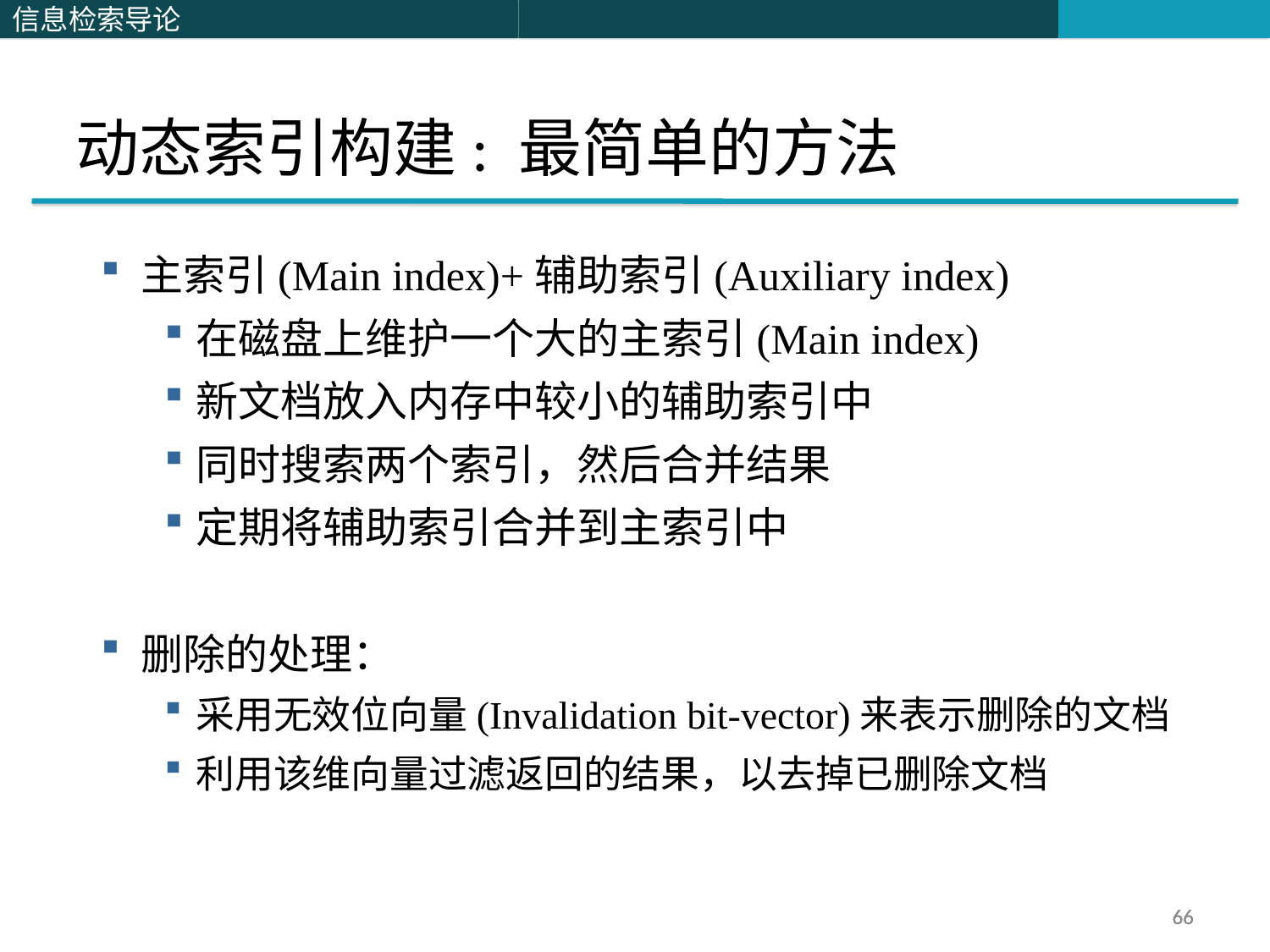

动态索引构建: 最简单的方法

主索引(Main index)+辅助索引(Auxiliary index)
在磁盘上维护一个大的主索引(Main index)
新文档放入内存中较小的辅助索引中
同时搜索两个索引，然后合并结果
定期将辅助索引合并到主索引中

删除的处理：
采用无效位向量(Invalidation bit-vector)来表示删除的文档
利用该维向量过滤返回的结果，以去掉已删除文档
66
66